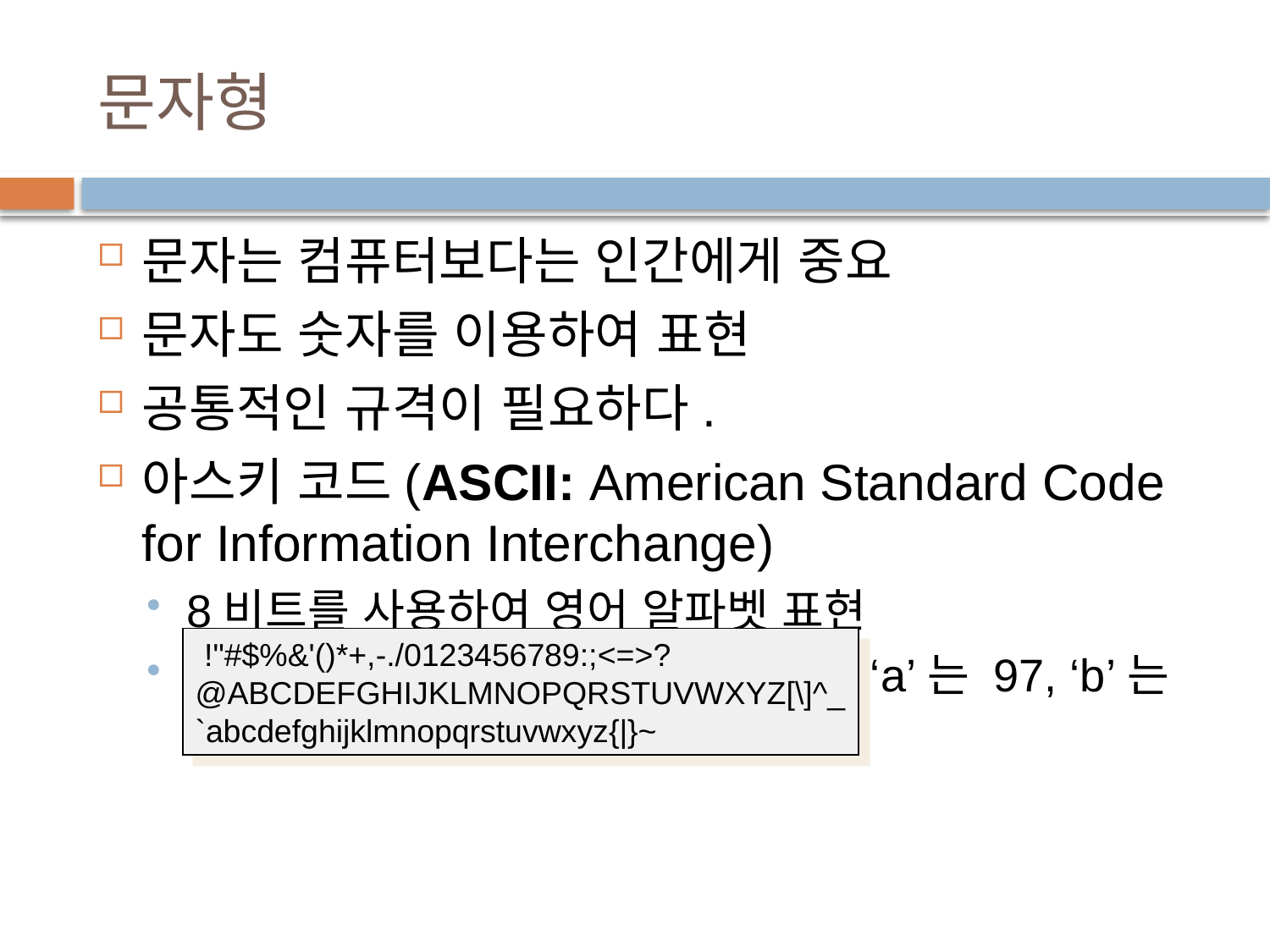

# 문자형
문자는 컴퓨터보다는 인간에게 중요
문자도 숫자를 이용하여 표현
공통적인 규격이 필요하다.
아스키 코드(ASCII: American Standard Code for Information Interchange)
8비트를 사용하여 영어 알파벳 표현
(예) !는 33, ‘A’는 65, ‘B’는 66, ‘a’는 97, ‘b’는 98
 !"#$%&'()*+,-./0123456789:;<=>?
@ABCDEFGHIJKLMNOPQRSTUVWXYZ[\]^_
`abcdefghijklmnopqrstuvwxyz{|}~